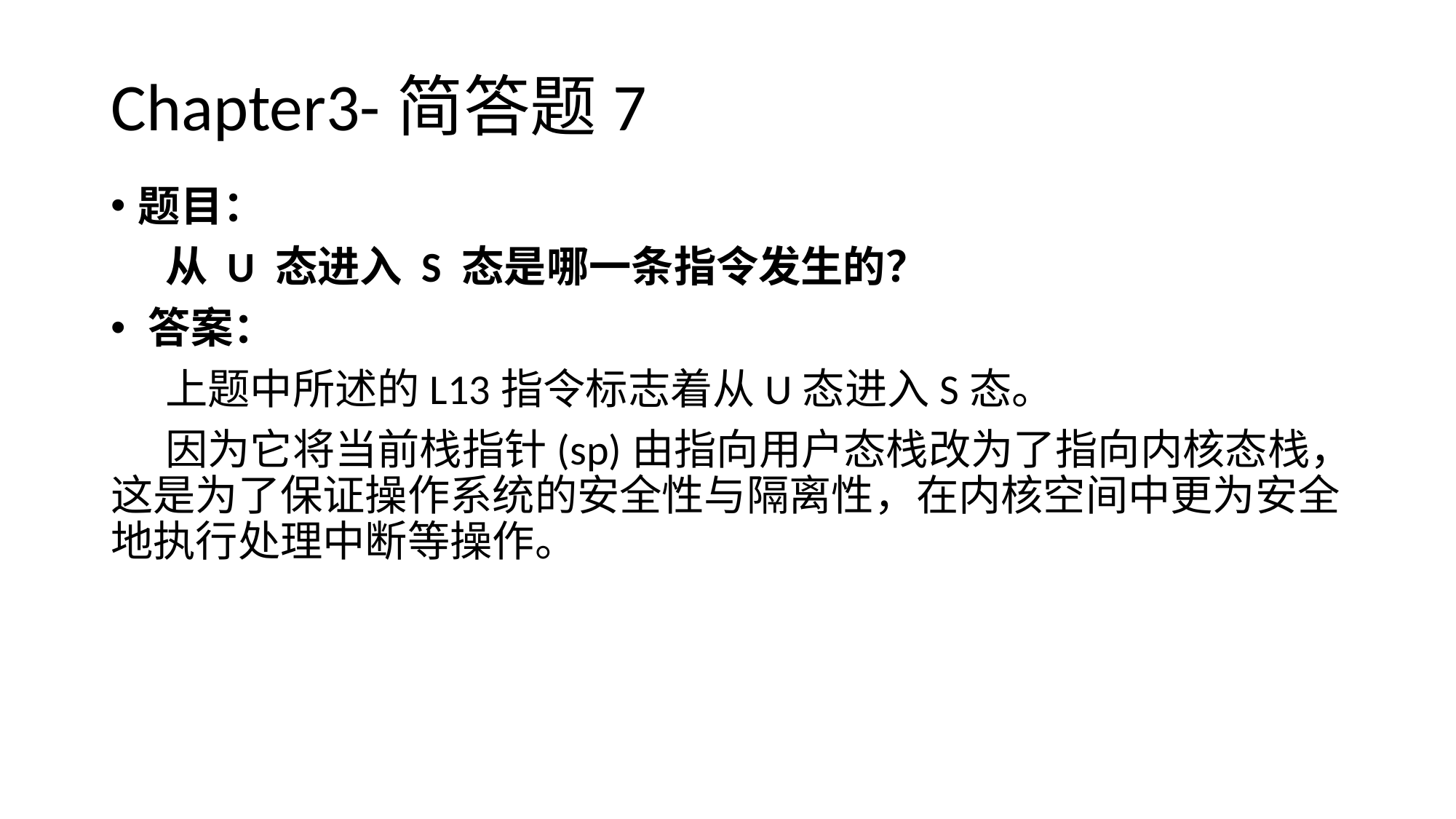

# Chapter3-简答题7
题目：
从 U 态进入 S 态是哪一条指令发生的？
​答案：
上题中所述的L13指令标志着从U态进入S态。
因为它将当前栈指针(sp)由指向用户态栈改为了指向内核态栈，这是为了保证操作系统的安全性与隔离性，在内核空间中更为安全地执行处理中断等操作。